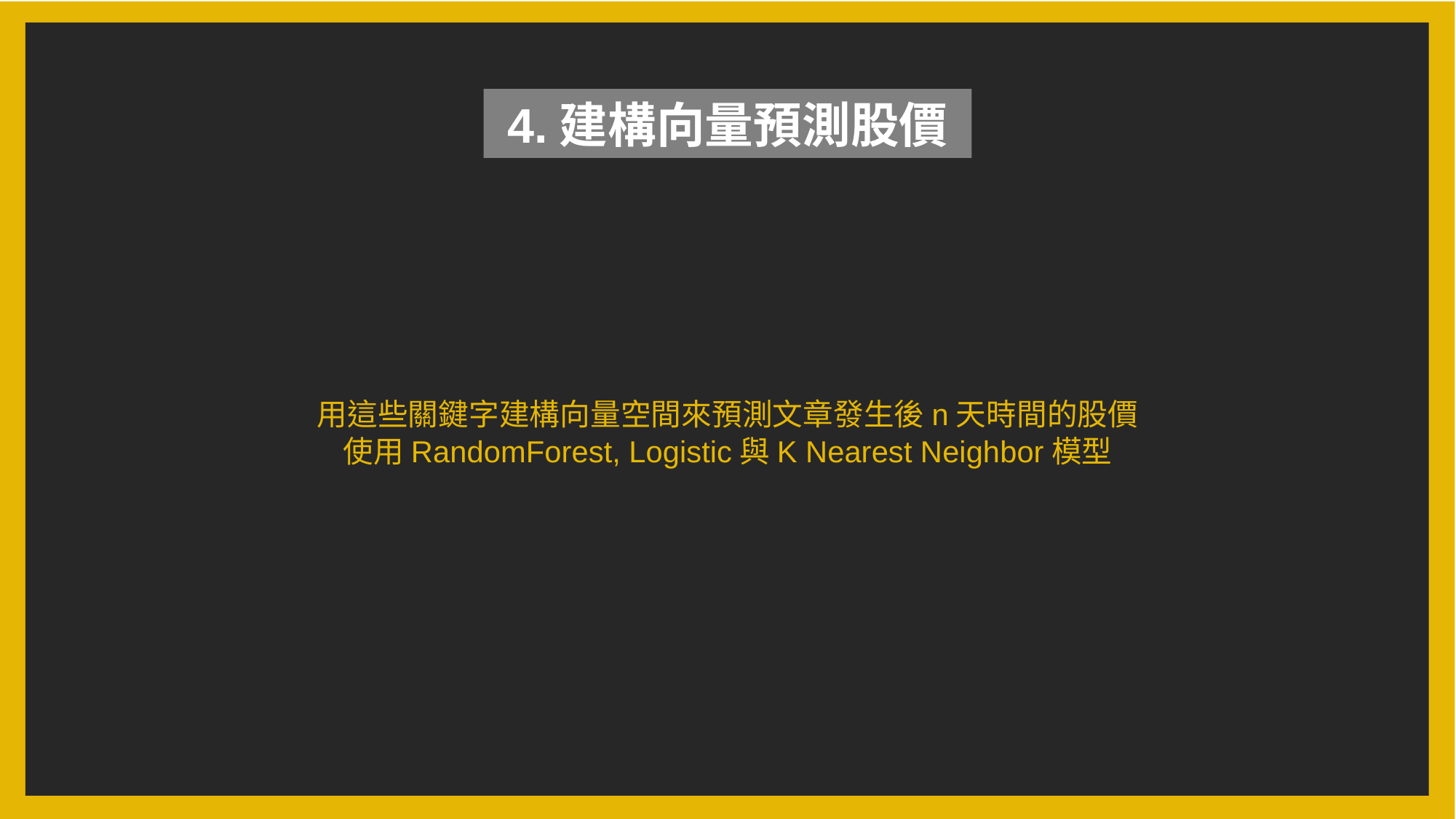

4.建構向量預測股價
用這些關鍵字建構向量空間來預測文章發生後n天時間的股價
使用RandomForest, Logistic與K Nearest Neighbor模型